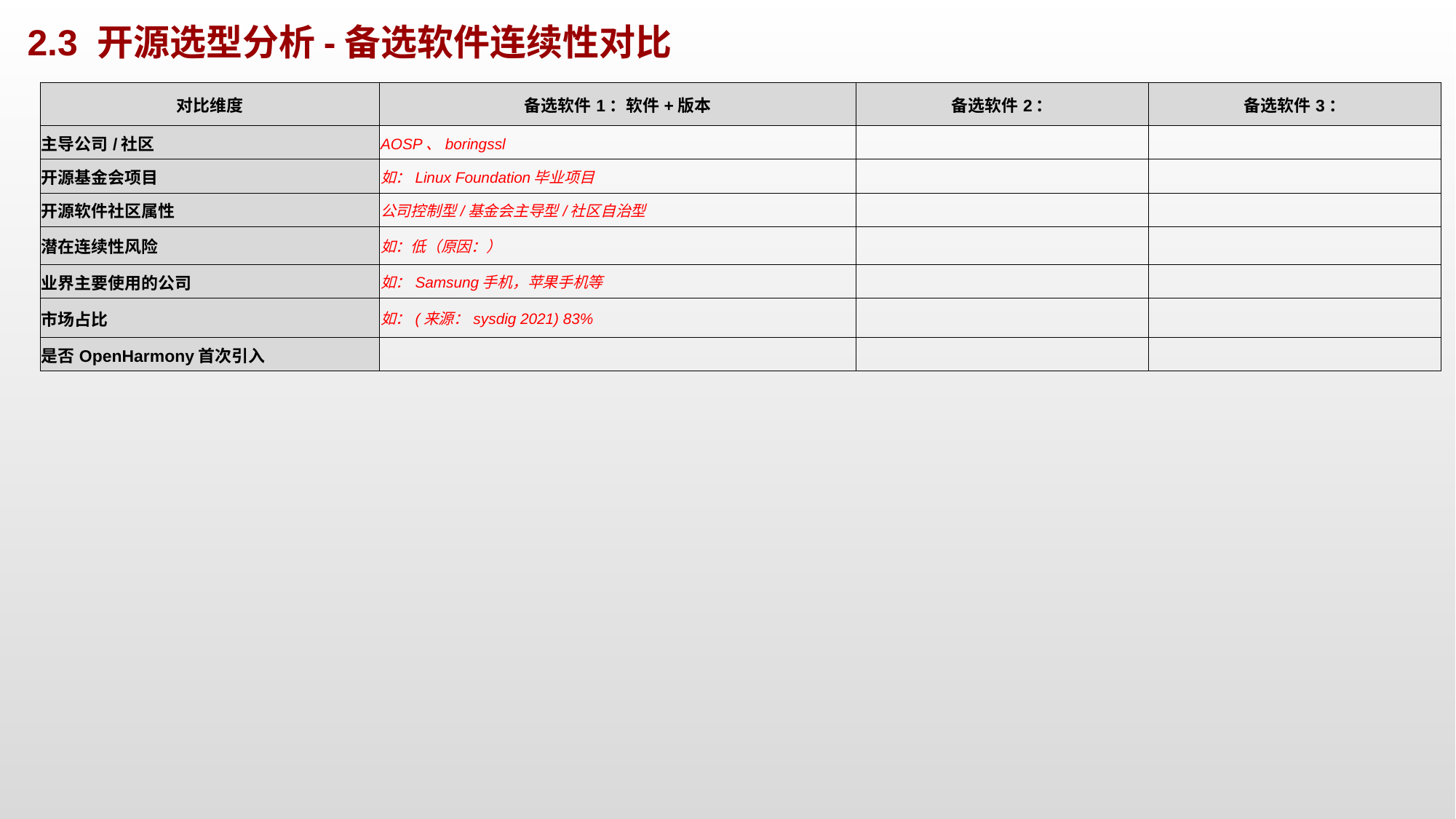

2.3 开源选型分析-备选软件连续性对比
| 对比维度 | 备选软件1：软件+版本 | 备选软件2： | 备选软件3： |
| --- | --- | --- | --- |
| 主导公司/社区 | AOSP、boringssl |  |  |
| 开源基金会项目 | 如：Linux Foundation毕业项目 |  |  |
| 开源软件社区属性 | 公司控制型/基金会主导型/社区自治型 |  |  |
| 潜在连续性风险 | 如：低（原因：） |  |  |
| 业界主要使用的公司 | 如：Samsung手机，苹果手机等 |  |  |
| 市场占比 | 如：(来源：sysdig 2021) 83% |  |  |
| 是否OpenHarmony首次引入 |  |  |  |